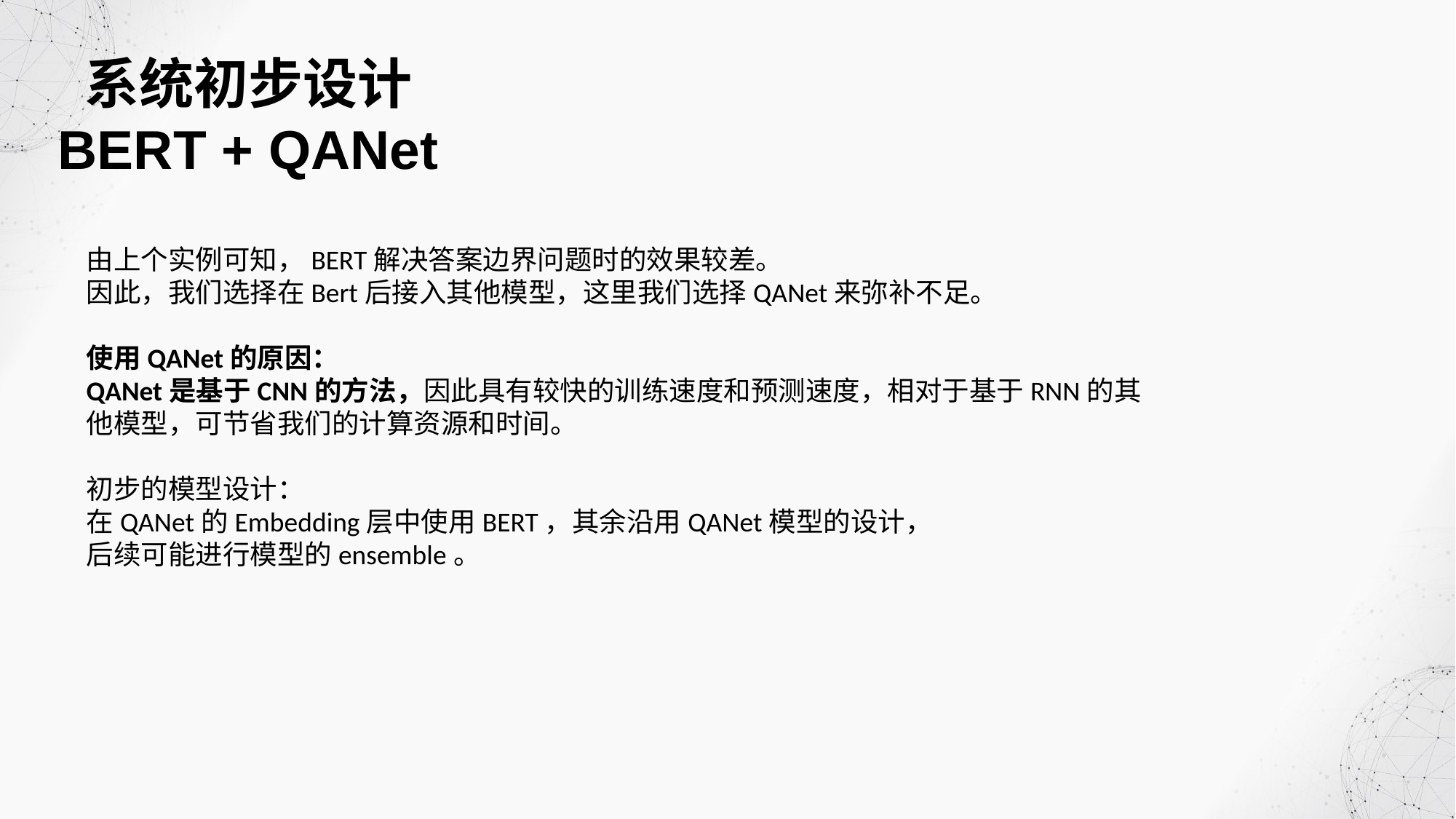

系统初步设计
BERT + QANet
由上个实例可知，BERT解决答案边界问题时的效果较差。
因此，我们选择在Bert后接入其他模型，这里我们选择QANet来弥补不足。

使用QANet的原因：
QANet是基于CNN的方法，因此具有较快的训练速度和预测速度，相对于基于RNN的其他模型，可节省我们的计算资源和时间。

初步的模型设计：
在QANet的Embedding层中使用BERT，其余沿用QANet模型的设计，
后续可能进行模型的ensemble。